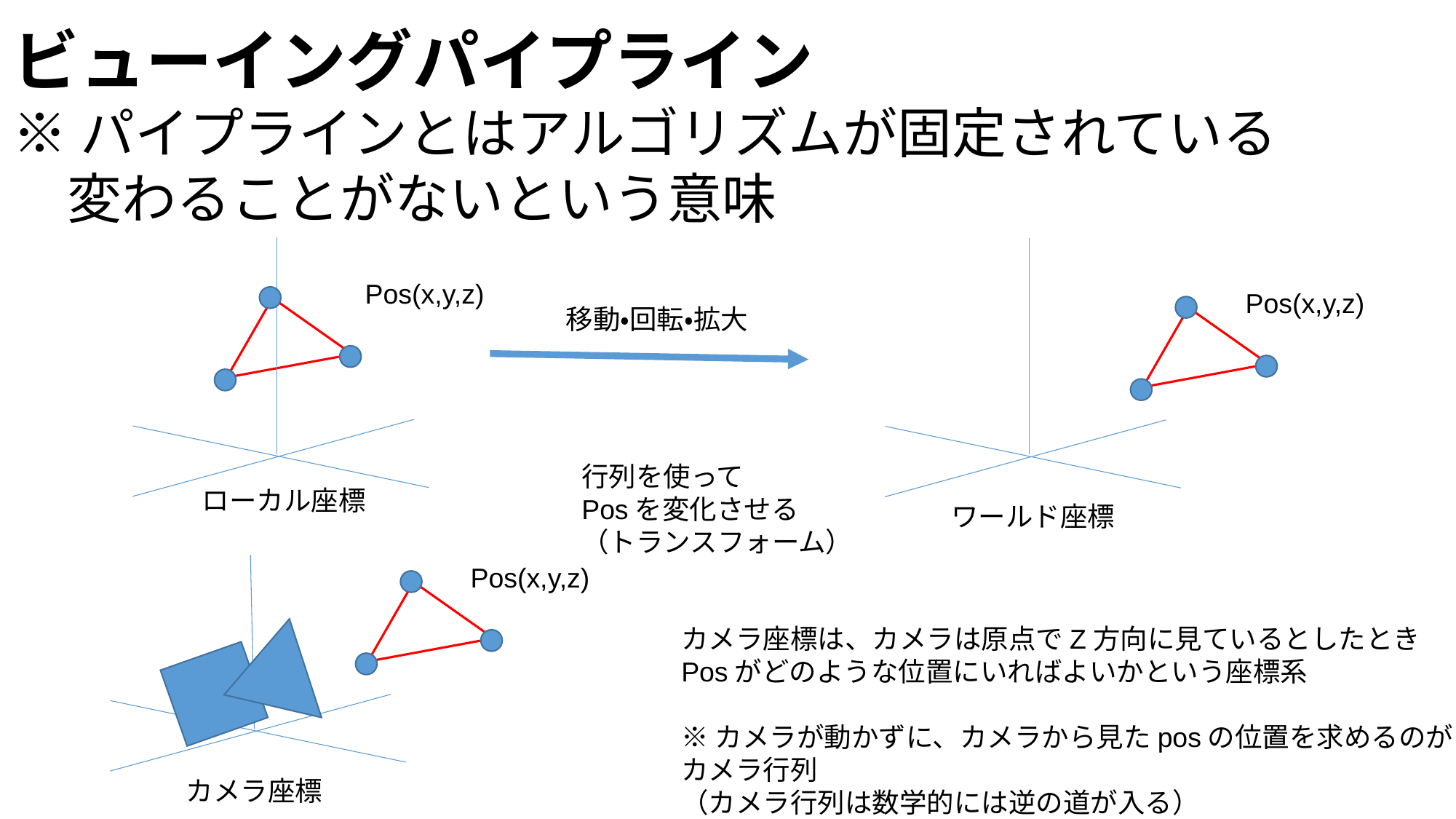

ビューイングパイプライン
※パイプラインとはアルゴリズムが固定されている
　変わることがないという意味

Pos(x,y,z)
Pos(x,y,z)
移動・回転・拡大

行列を使って
Posを変化させる
（トランスフォーム）
ローカル座標
ワールド座標
Pos(x,y,z)

カメラ座標は、カメラは原点でZ方向に見ているとしたとき
Posがどのような位置にいればよいかという座標系

※カメラが動かずに、カメラから見たposの位置を求めるのが
カメラ行列
（カメラ行列は数学的には逆の道が入る）

カメラ座標